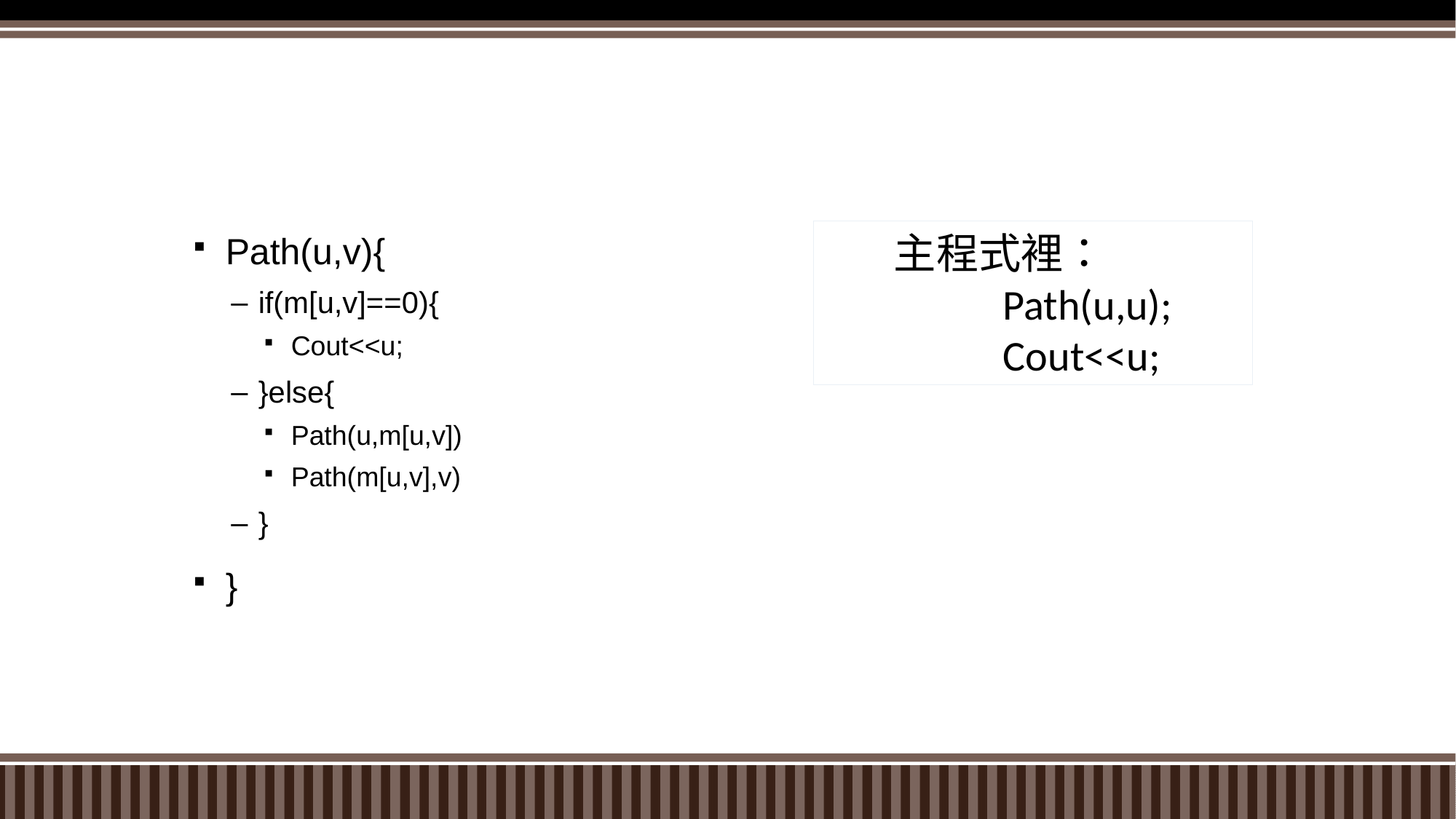

#
主程式裡：
	Path(u,u);
	Cout<<u;
Path(u,v){
if(m[u,v]==0){
Cout<<u;
}else{
Path(u,m[u,v])
Path(m[u,v],v)
}
}